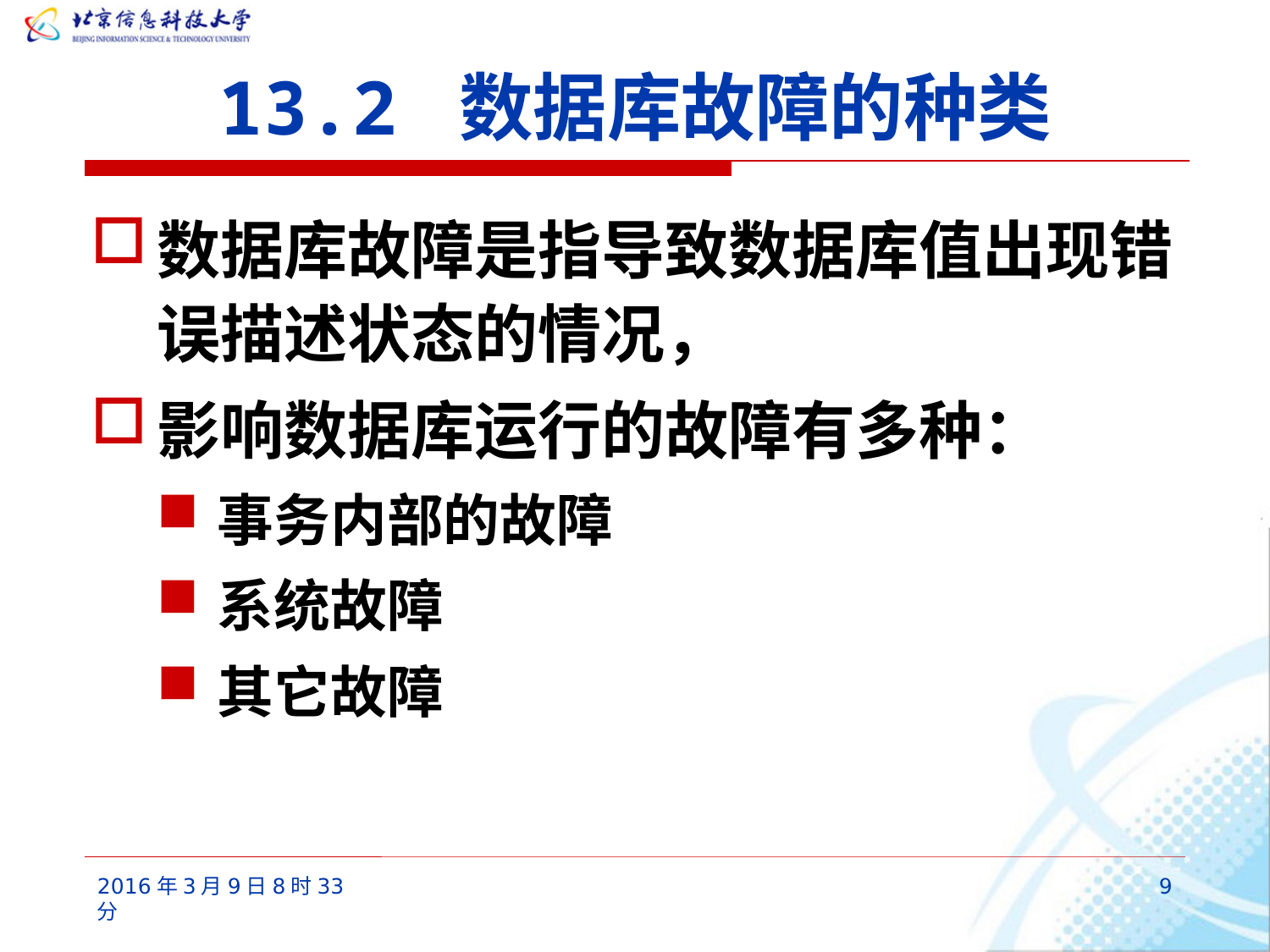

# 13.2 数据库故障的种类
数据库故障是指导致数据库值出现错误描述状态的情况，
影响数据库运行的故障有多种：
事务内部的故障
系统故障
其它故障
2016年3月9日8时33分
9